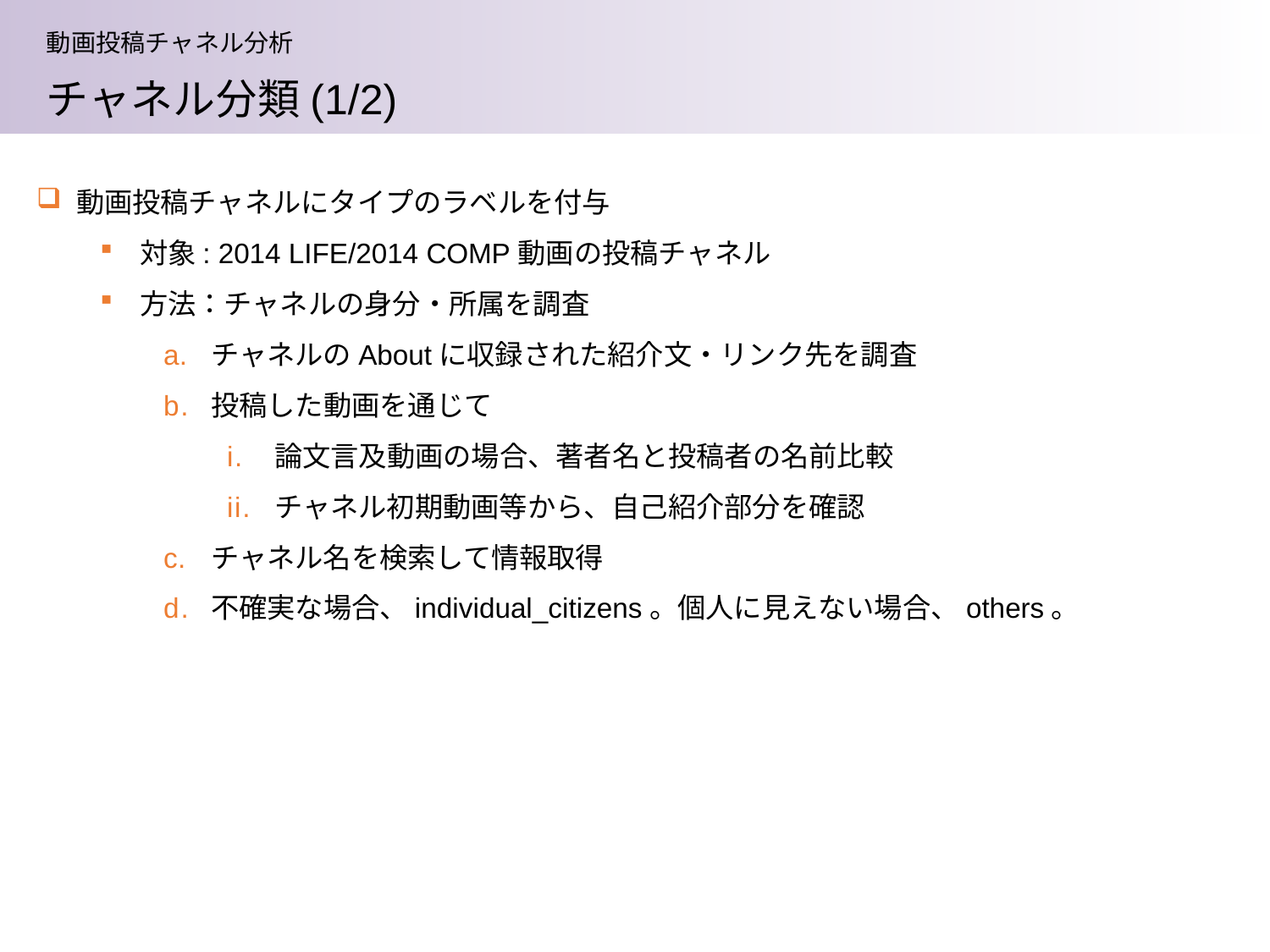

動画投稿チャネル分析
チャネル分類(1/2)
動画投稿チャネルにタイプのラベルを付与
対象: 2014 LIFE/2014 COMP動画の投稿チャネル
方法：チャネルの身分・所属を調査
チャネルのAboutに収録された紹介文・リンク先を調査
投稿した動画を通じて
論文言及動画の場合、著者名と投稿者の名前比較
チャネル初期動画等から、自己紹介部分を確認
チャネル名を検索して情報取得
不確実な場合、individual_citizens。個人に見えない場合、others。